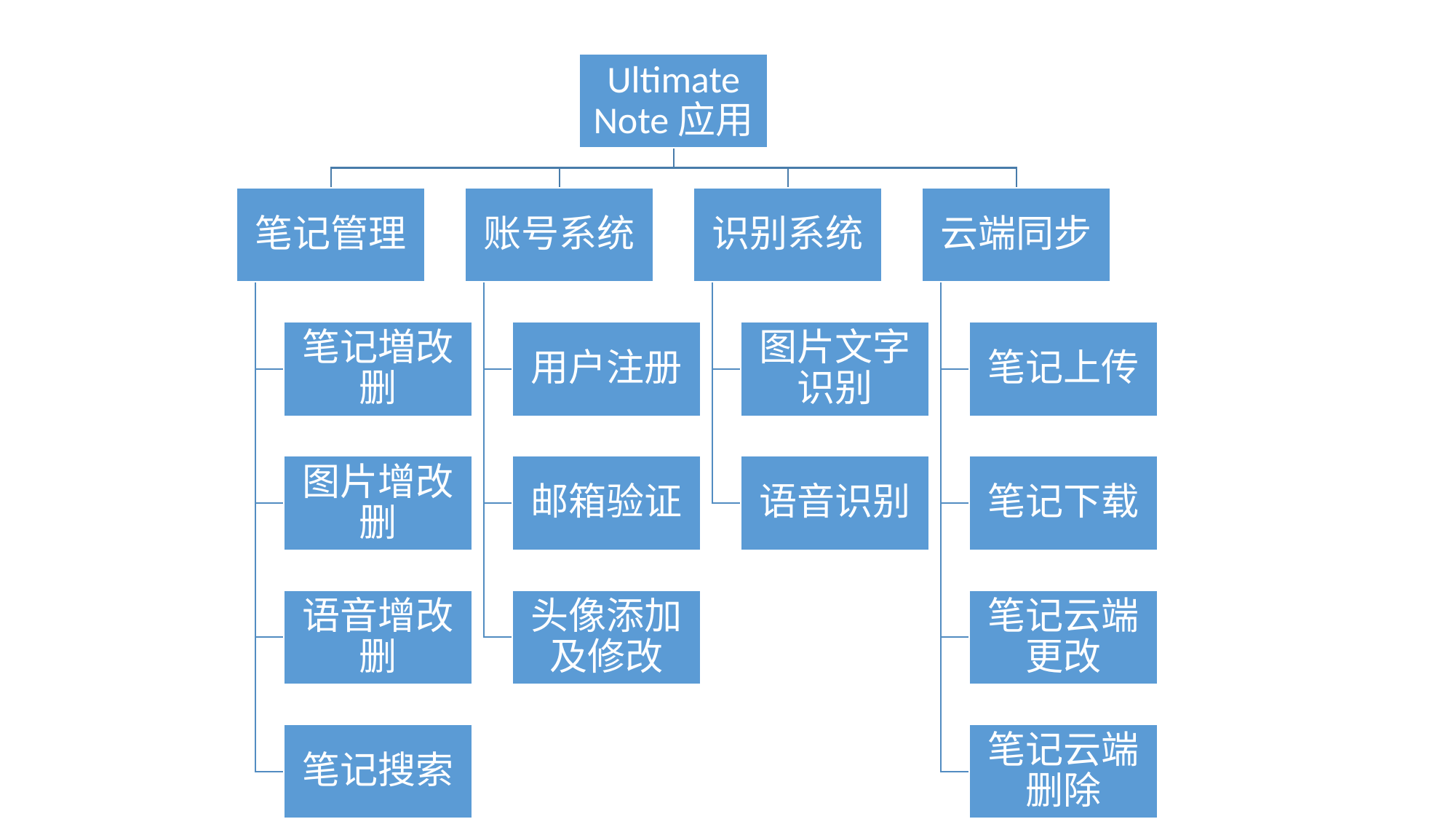

Ultimate Note应用
笔记管理
笔记増改删
图片增改删
语音增改删
笔记搜索
账号系统
用户注册
邮箱验证
头像添加及修改
识别系统
图片文字识别
语音识别
云端同步
笔记上传
笔记下载
笔记云端更改
笔记云端删除